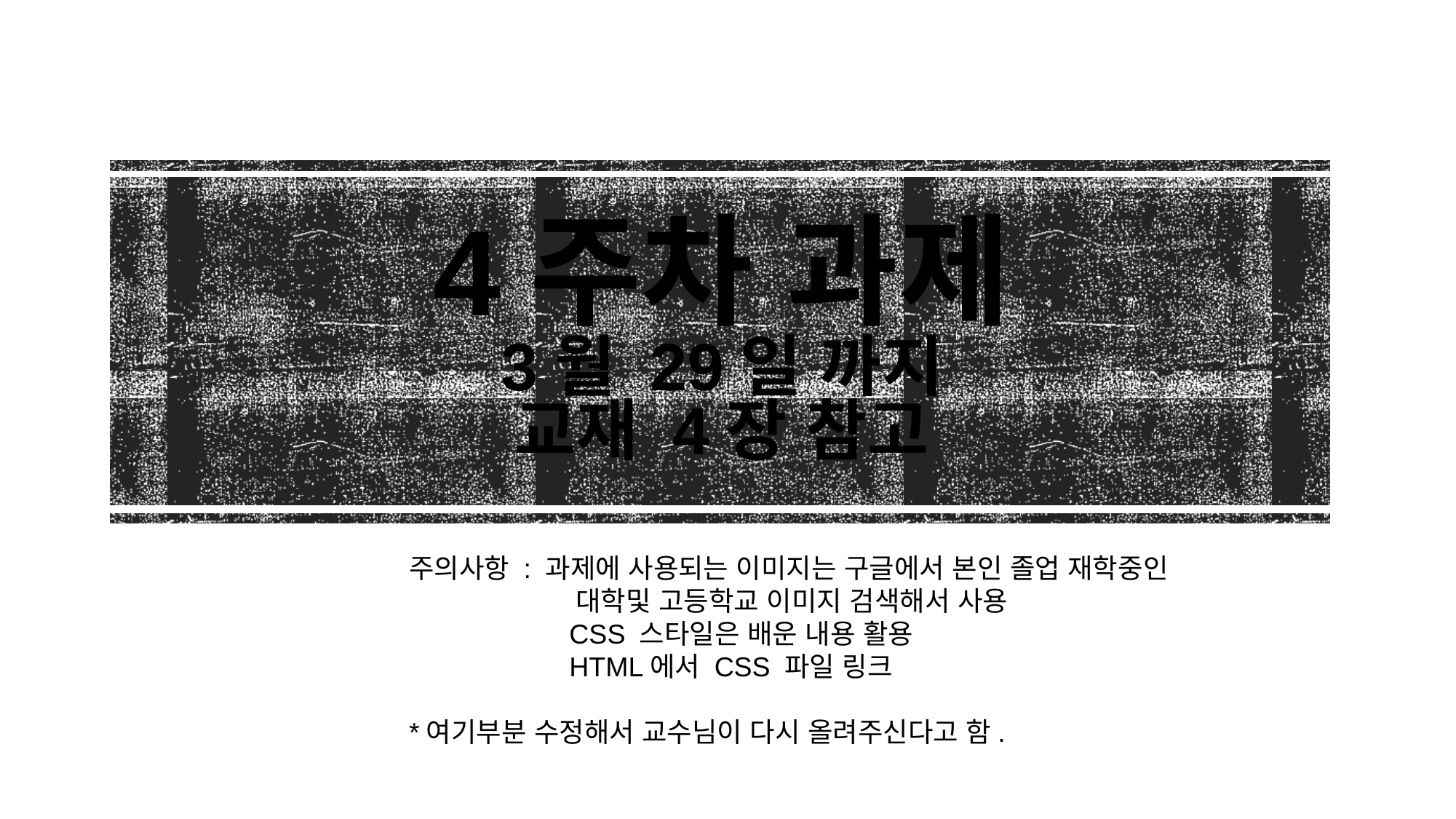

# 4주차 과제 3월 29일 까지 교재 4장 참고
주의사항 : 과제에 사용되는 이미지는 구글에서 본인 졸업 재학중인
                     대학및 고등학교 이미지 검색해서 사용
                     CSS 스타일은 배운 내용 활용
                     HTML에서 CSS 파일 링크

*여기부분 수정해서 교수님이 다시 올려주신다고 함.